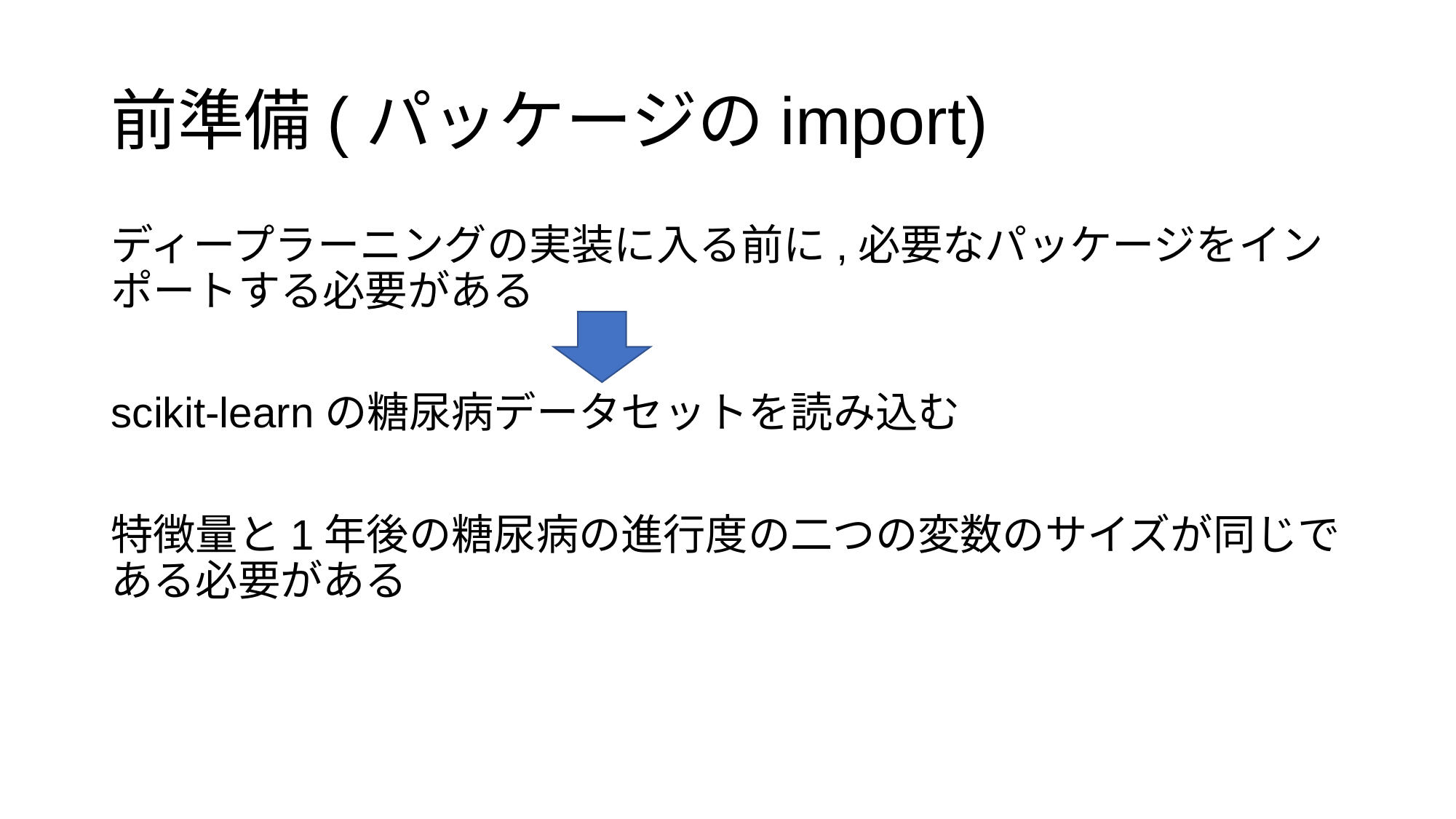

# 前準備(パッケージのimport)
ディープラーニングの実装に入る前に,必要なパッケージをインポートする必要がある

scikit-learnの糖尿病データセットを読み込む

特徴量と1年後の糖尿病の進行度の二つの変数のサイズが同じである必要がある